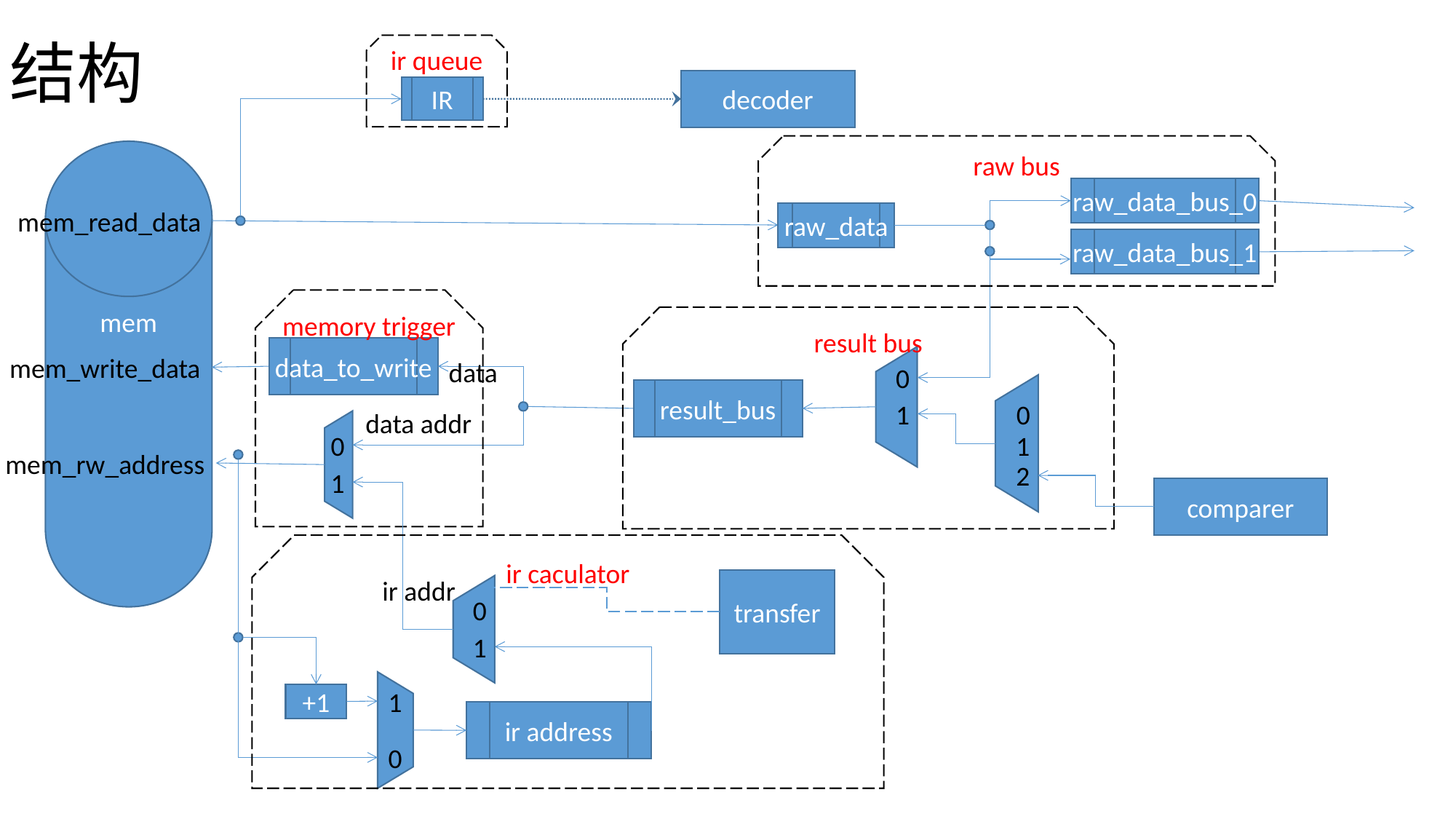

# 结构
ir queue
decoder
IR
raw bus
mem
raw_data_bus_0
mem_read_data
raw_data

raw_data_bus_1

memory trigger
result bus
data_to_write
mem_write_data
data
0
result_bus

1
0
data addr

1
0
mem_rw_address

2
1
comparer
ir caculator
ir addr
transfer
0

1

1
+1
ir address

0